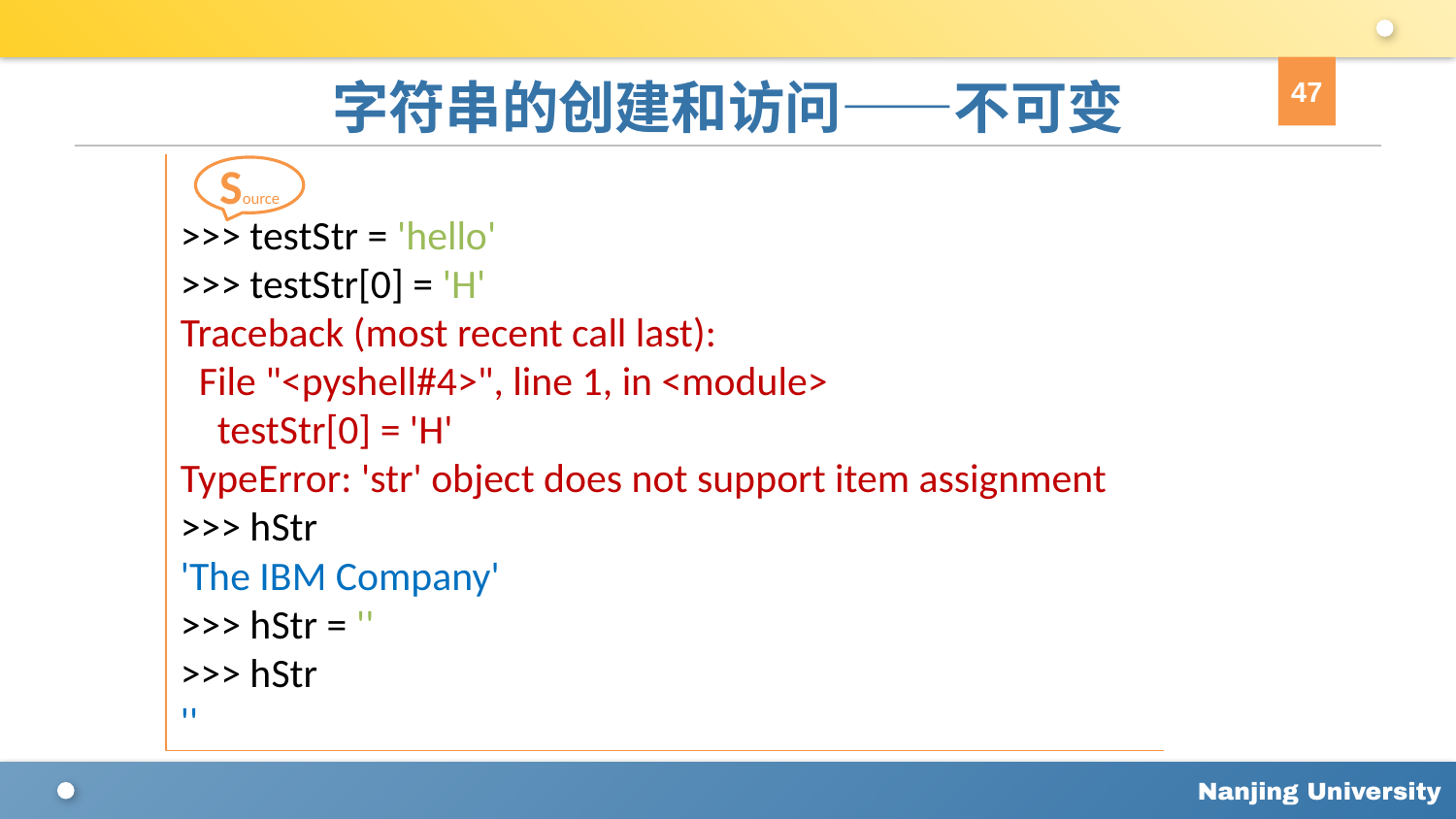

47
# 字符串的创建和访问——不可变

>>> testStr = 'hello'
>>> testStr[0] = 'H'
Traceback (most recent call last):
  File "<pyshell#4>", line 1, in <module>
    testStr[0] = 'H'
TypeError: 'str' object does not support item assignment
>>> hStr
'The IBM Company'
>>> hStr = ''
>>> hStr
''
Source